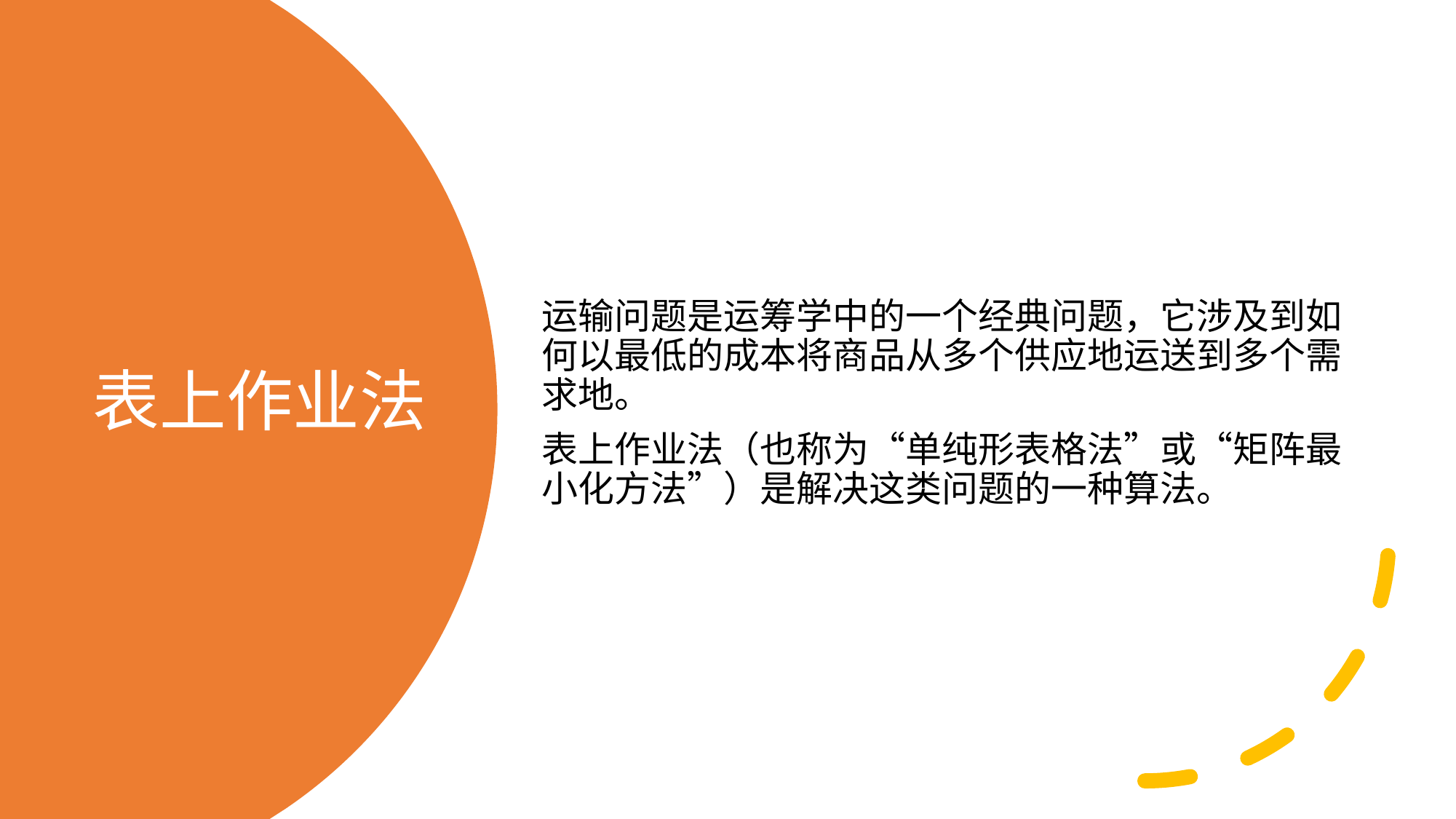

运输问题是运筹学中的一个经典问题，它涉及到如何以最低的成本将商品从多个供应地运送到多个需求地。
表上作业法（也称为“单纯形表格法”或“矩阵最小化方法”）是解决这类问题的一种算法。
# 表上作业法